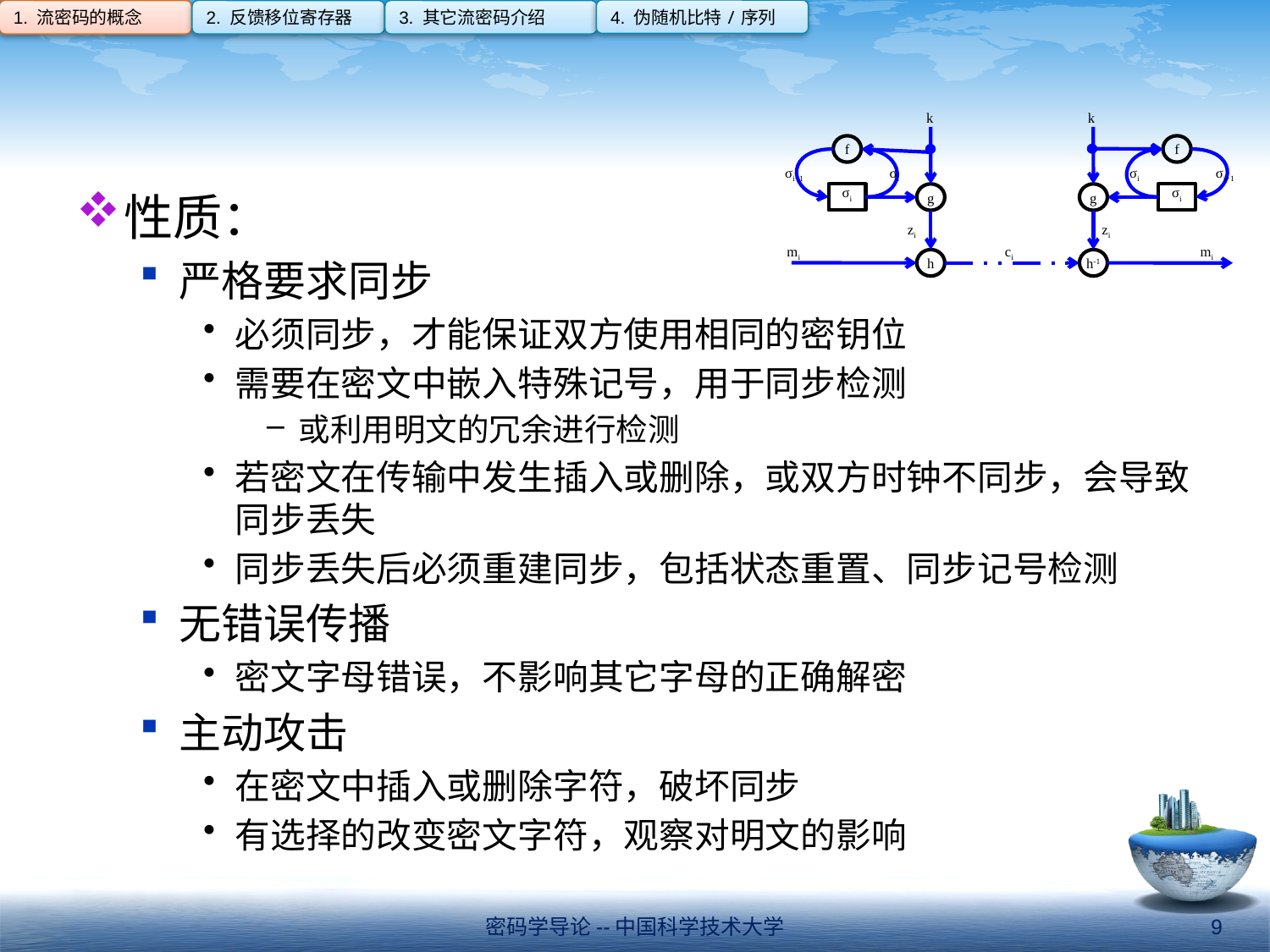

4. 伪随机比特/序列
1. 流密码的概念
2. 反馈移位寄存器
3. 其它流密码介绍
#
k
k
f
f

σi+1
σi
σi
σi+1
σi
g
g
σi
zi
zi
mi
ci
mi
h
h-1
性质：
严格要求同步
必须同步，才能保证双方使用相同的密钥位
需要在密文中嵌入特殊记号，用于同步检测
或利用明文的冗余进行检测
若密文在传输中发生插入或删除，或双方时钟不同步，会导致同步丢失
同步丢失后必须重建同步，包括状态重置、同步记号检测
无错误传播
密文字母错误，不影响其它字母的正确解密
主动攻击
在密文中插入或删除字符，破坏同步
有选择的改变密文字符，观察对明文的影响
密码学导论--中国科学技术大学
9